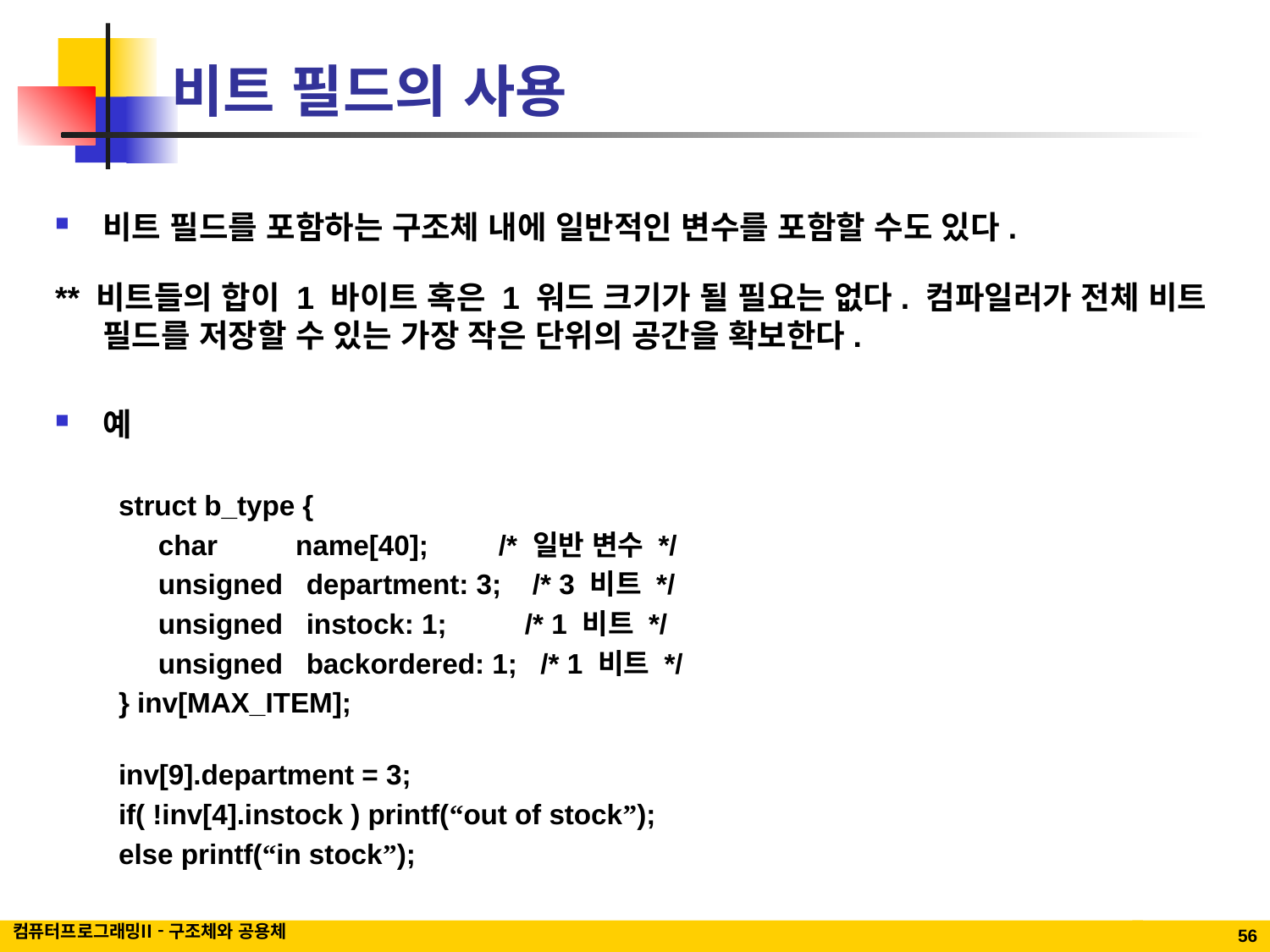

# 비트 필드의 사용
비트 필드를 포함하는 구조체 내에 일반적인 변수를 포함할 수도 있다.

** 비트들의 합이 1 바이트 혹은 1 워드 크기가 될 필요는 없다. 컴파일러가 전체 비트 필드를 저장할 수 있는 가장 작은 단위의 공간을 확보한다.

예

struct b_type {
	char          name[40];         /* 일반 변수 */
	unsigned   department: 3;    /* 3 비트 */
	unsigned   instock: 1;          /* 1 비트 */
	unsigned   backordered: 1;   /* 1 비트 */
} inv[MAX_ITEM];

inv[9].department = 3;
if( !inv[4].instock ) printf(“out of stock”);
else printf(“in stock”);
컴퓨터프로그래밍II - 구조체와 공용체
56